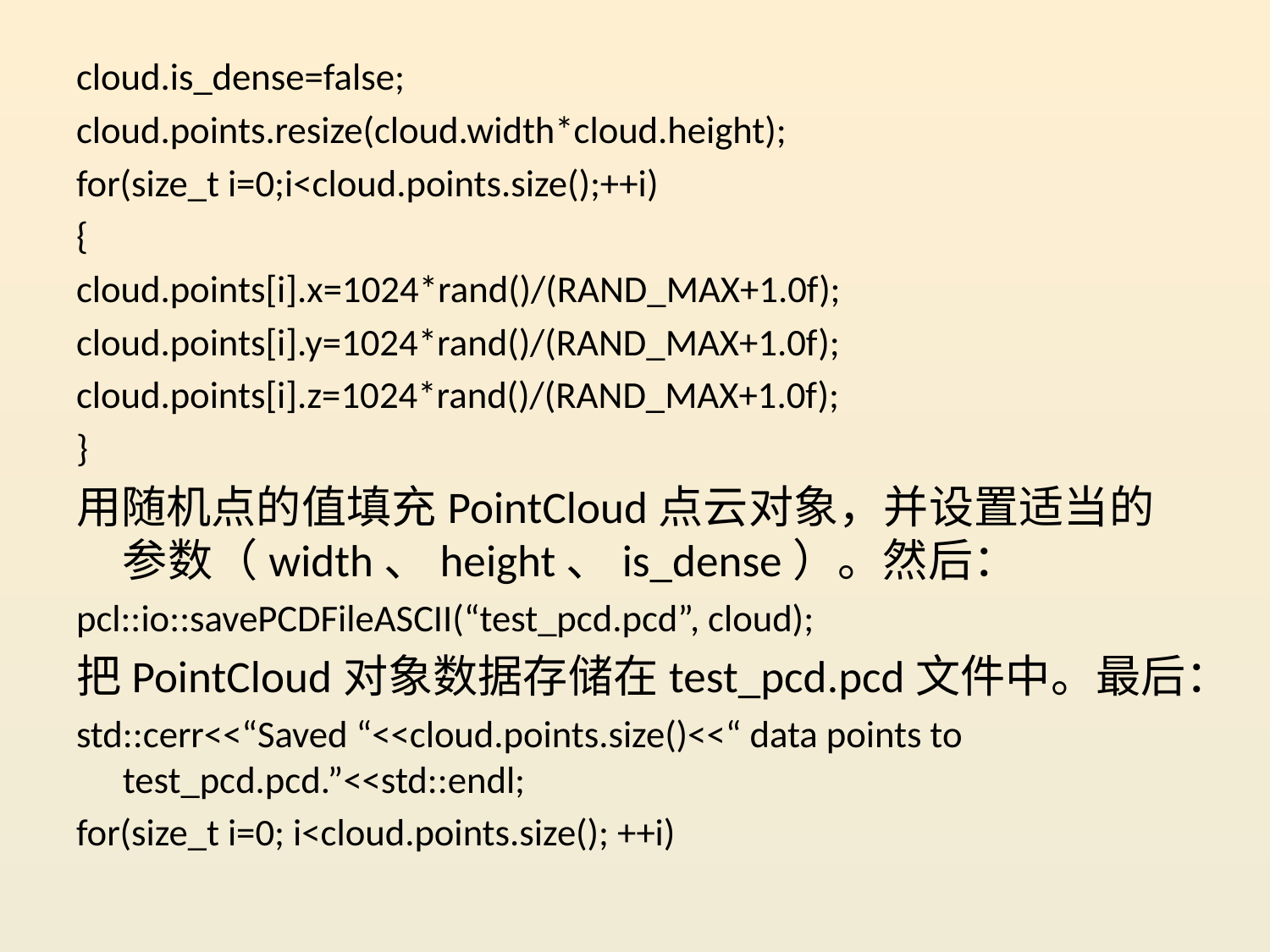

cloud.is_dense=false;
cloud.points.resize(cloud.width*cloud.height);
for(size_t i=0;i<cloud.points.size();++i)
{
cloud.points[i].x=1024*rand()/(RAND_MAX+1.0f);
cloud.points[i].y=1024*rand()/(RAND_MAX+1.0f);
cloud.points[i].z=1024*rand()/(RAND_MAX+1.0f);
}
用随机点的值填充PointCloud点云对象，并设置适当的参数（width、height、is_dense）。然后：
pcl::io::savePCDFileASCII(“test_pcd.pcd”, cloud);
把PointCloud对象数据存储在test_pcd.pcd文件中。最后：
std::cerr<<“Saved “<<cloud.points.size()<<“ data points to test_pcd.pcd.”<<std::endl;
for(size_t i=0; i<cloud.points.size(); ++i)